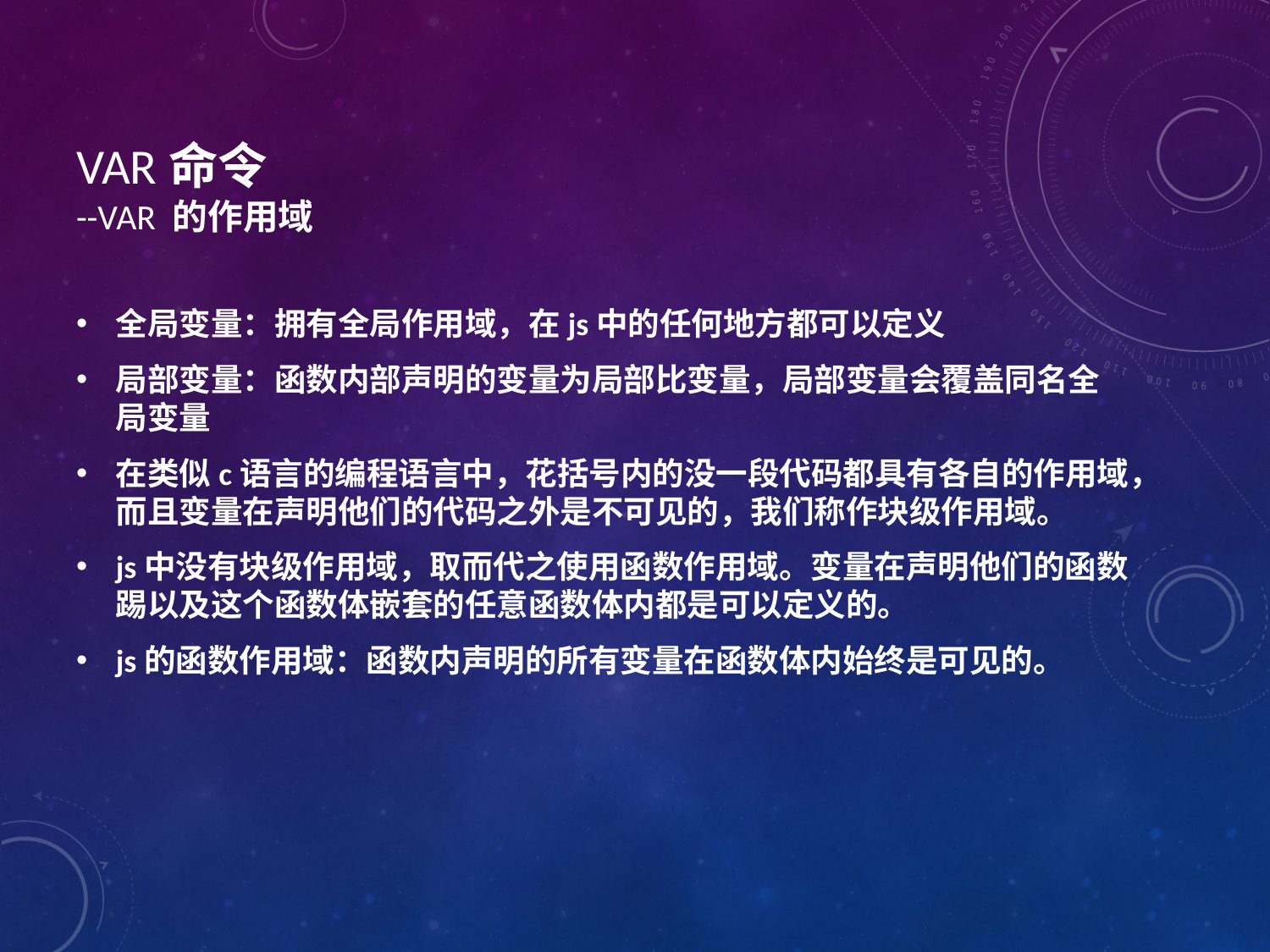

# var命令 --Var 的作用域
全局变量：拥有全局作用域，在js中的任何地方都可以定义
局部变量：函数内部声明的变量为局部比变量，局部变量会覆盖同名全局变量
在类似c语言的编程语言中，花括号内的没一段代码都具有各自的作用域，而且变量在声明他们的代码之外是不可见的，我们称作块级作用域。
js中没有块级作用域，取而代之使用函数作用域。变量在声明他们的函数踢以及这个函数体嵌套的任意函数体内都是可以定义的。
js的函数作用域：函数内声明的所有变量在函数体内始终是可见的。